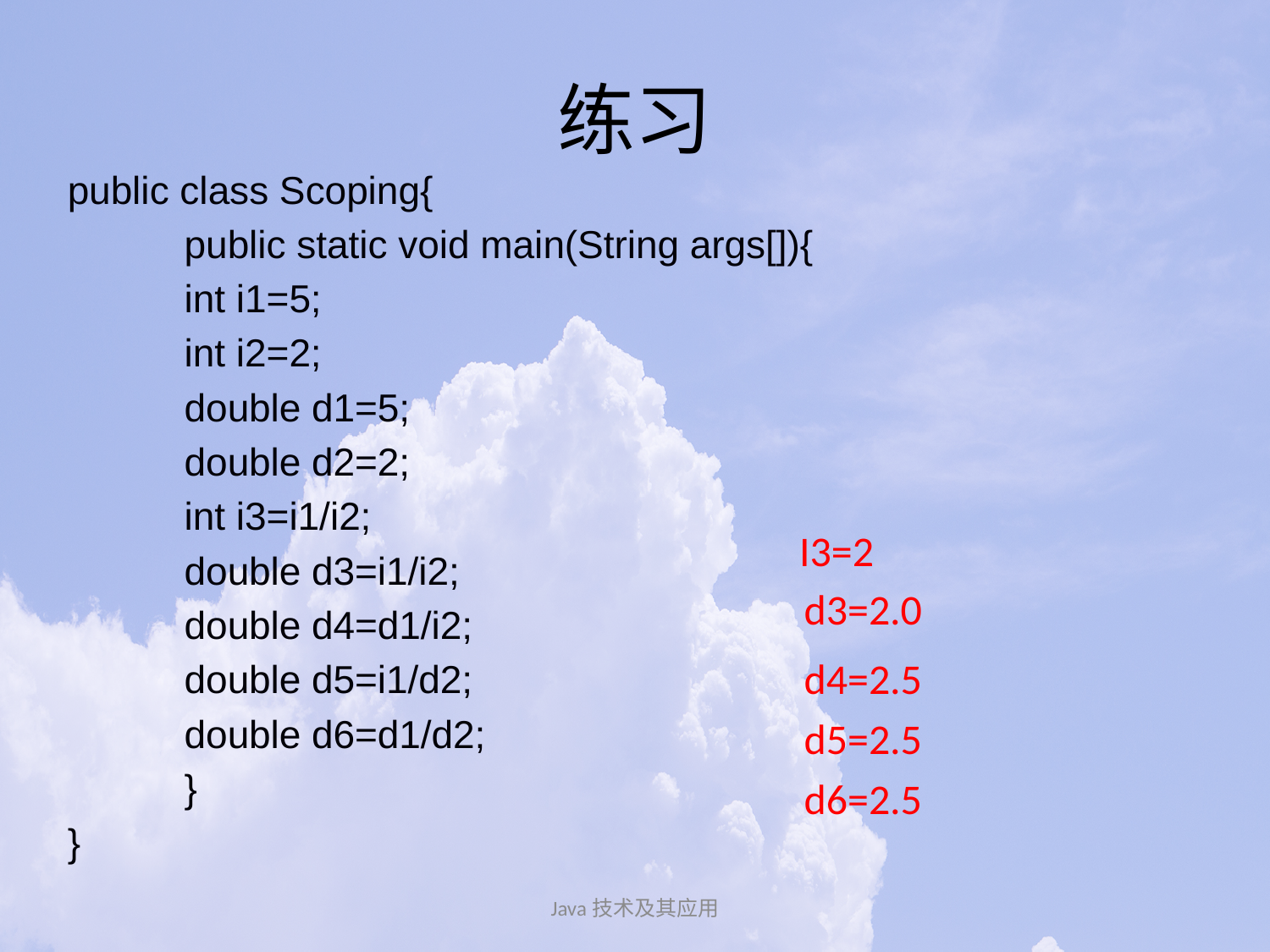

# 练习
public class Scoping{
	public static void main(String args[]){
		int i1=5;
		int i2=2;
		double d1=5;
		double d2=2;
		int i3=i1/i2;
		double d3=i1/i2;
		double d4=d1/i2;
		double d5=i1/d2;
		double d6=d1/d2;
	}
}
I3=2
d3=2.0
d4=2.5
d5=2.5
d6=2.5
Java技术及其应用